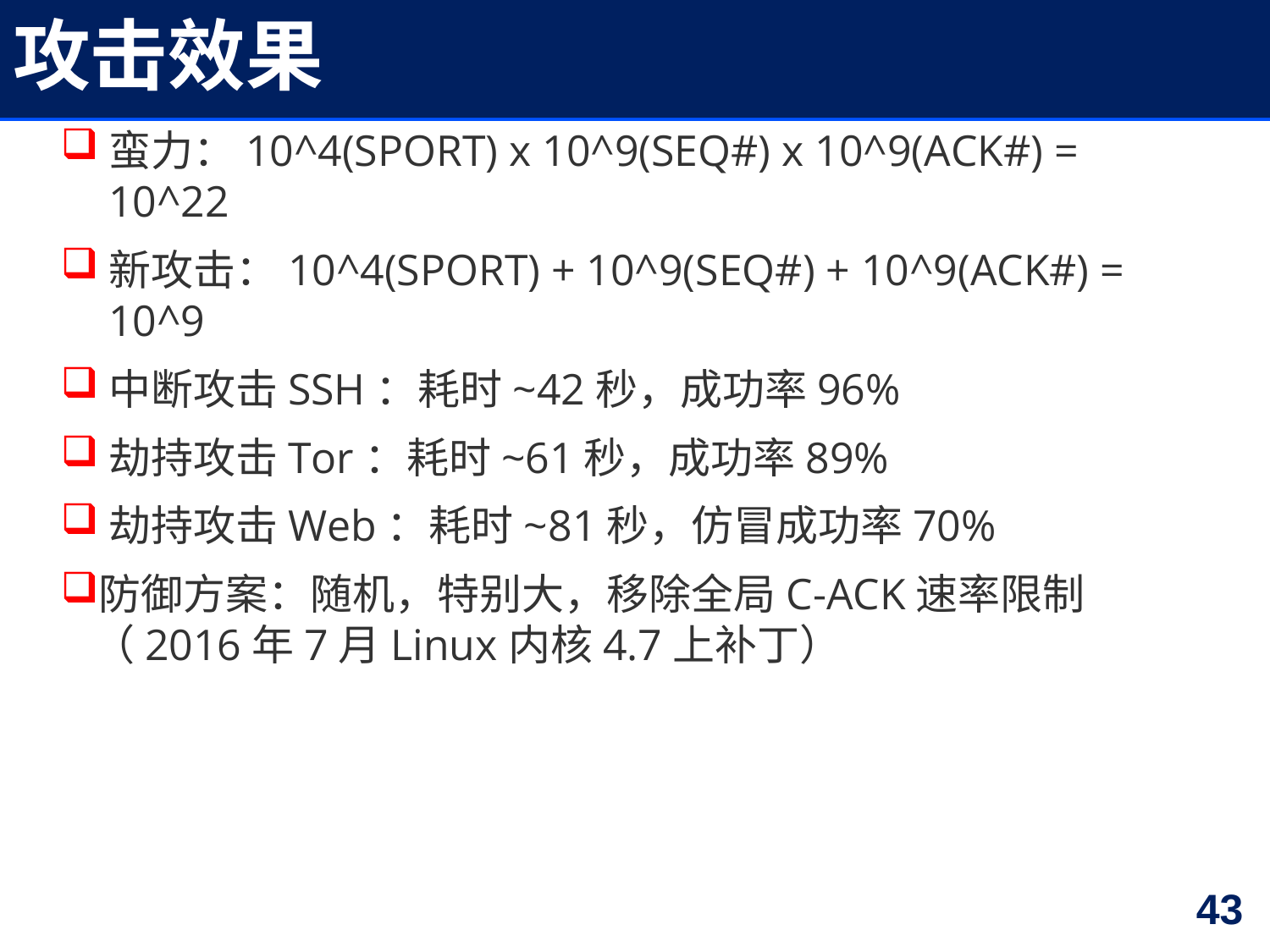

# 攻击效果
蛮力：10^4(SPORT) x 10^9(SEQ#) x 10^9(ACK#) = 10^22
新攻击：10^4(SPORT) + 10^9(SEQ#) + 10^9(ACK#) = 10^9
中断攻击SSH：耗时~42秒，成功率96%
劫持攻击Tor：耗时~61秒，成功率89%
劫持攻击Web：耗时~81秒，仿冒成功率70%
防御方案：随机，特别大，移除全局C-ACK速率限制（2016年7月Linux内核4.7上补丁）

43